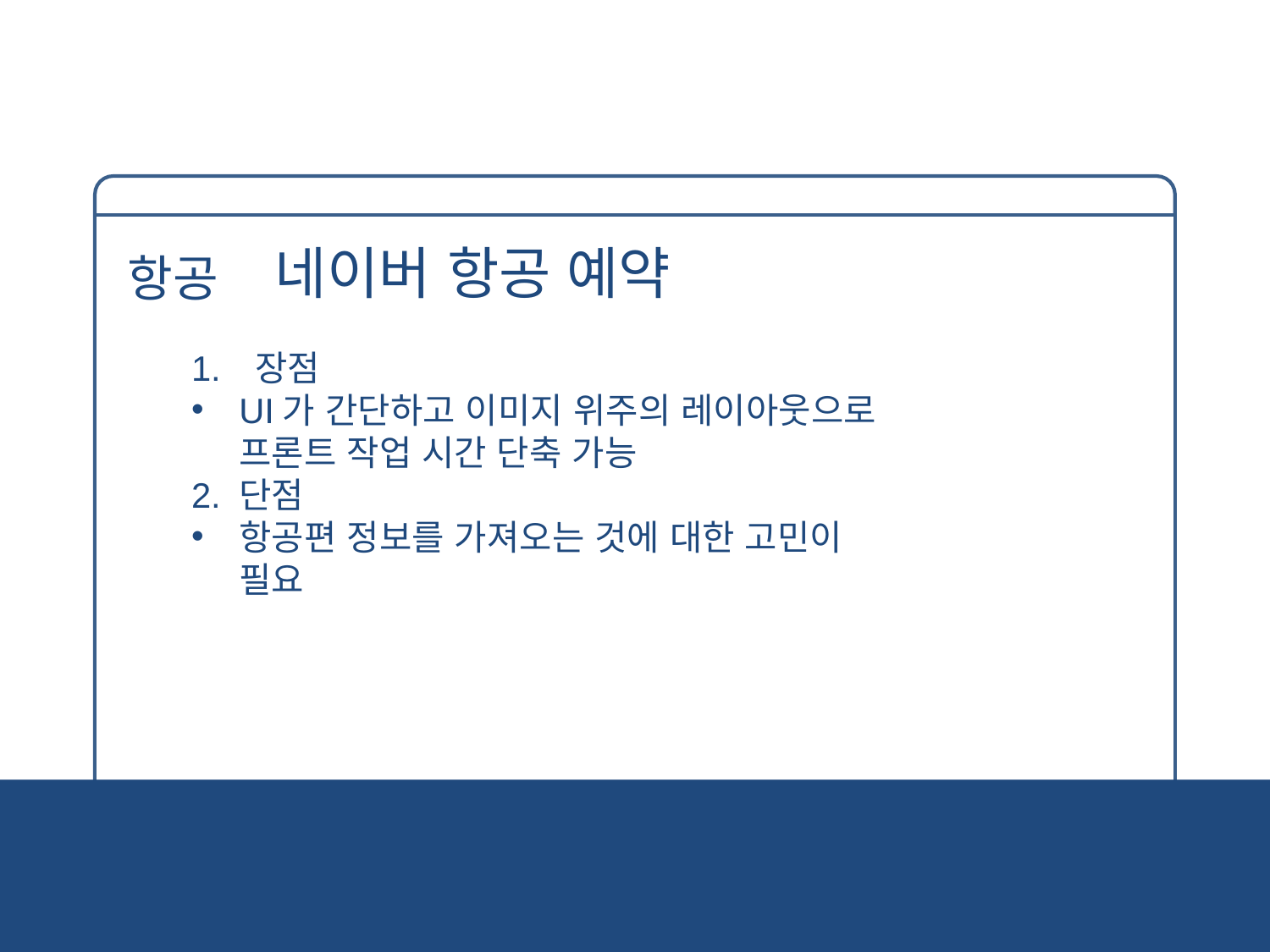

1. ㅁ
네이버 항공 예약

항공
장점
UI가 간단하고 이미지 위주의 레이아웃으로 프론트 작업 시간 단축 가능
2. 단점
항공편 정보를 가져오는 것에 대한 고민이
필요